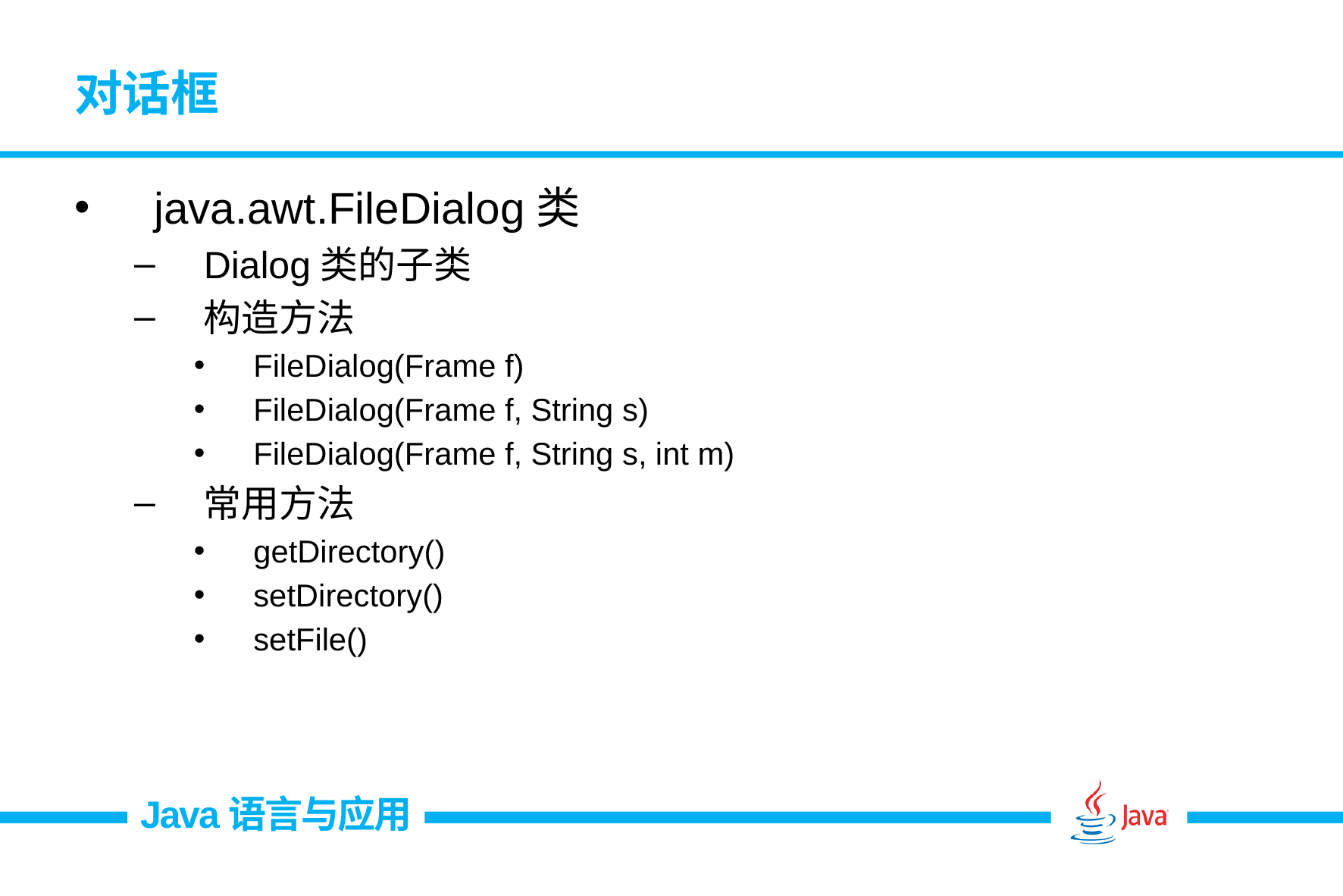

# 对话框
java.awt.FileDialog类
Dialog类的子类
构造方法
FileDialog(Frame f)
FileDialog(Frame f, String s)
FileDialog(Frame f, String s, int m)
常用方法
getDirectory()
setDirectory()
setFile()